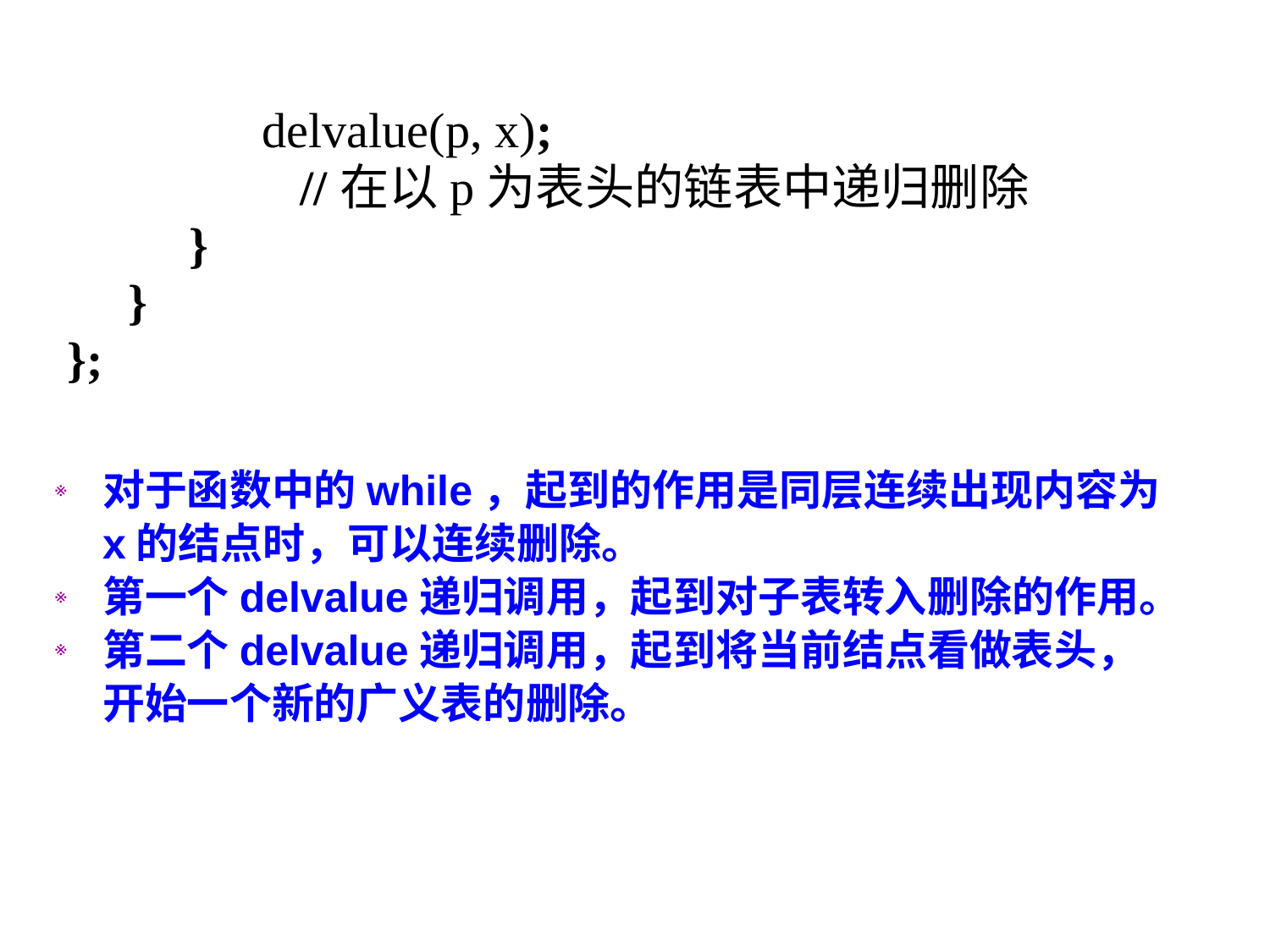

delvalue(p, x);
                   //在以p为表头的链表中递归删除
          }
     }
};

对于函数中的while，起到的作用是同层连续出现内容为x的结点时，可以连续删除。
第一个delvalue递归调用，起到对子表转入删除的作用。
第二个delvalue递归调用，起到将当前结点看做表头，开始一个新的广义表的删除。